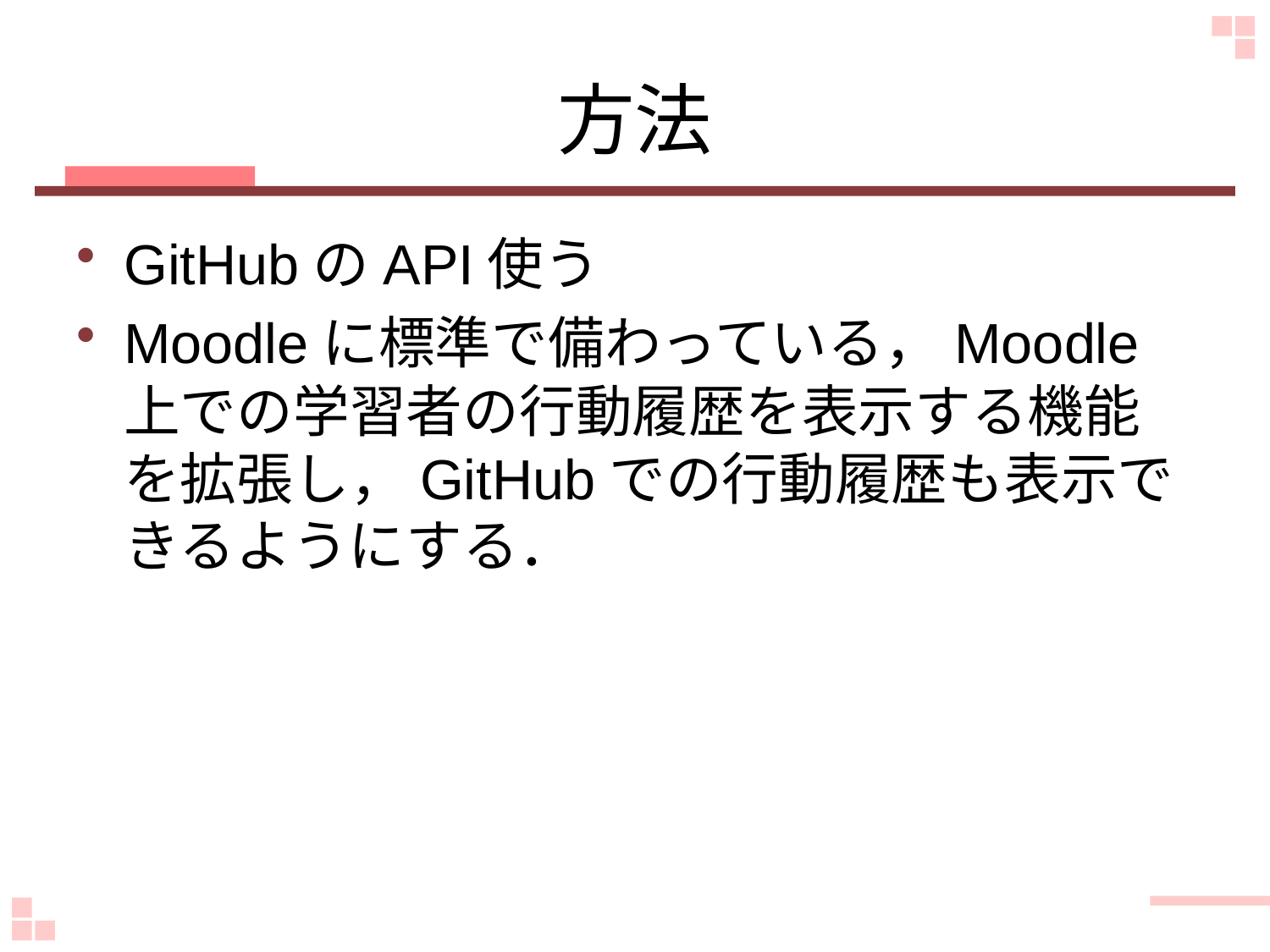

# 方法
GitHubのAPI使う
Moodleに標準で備わっている，Moodle上での学習者の行動履歴を表示する機能を拡張し，GitHubでの行動履歴も表示できるようにする．